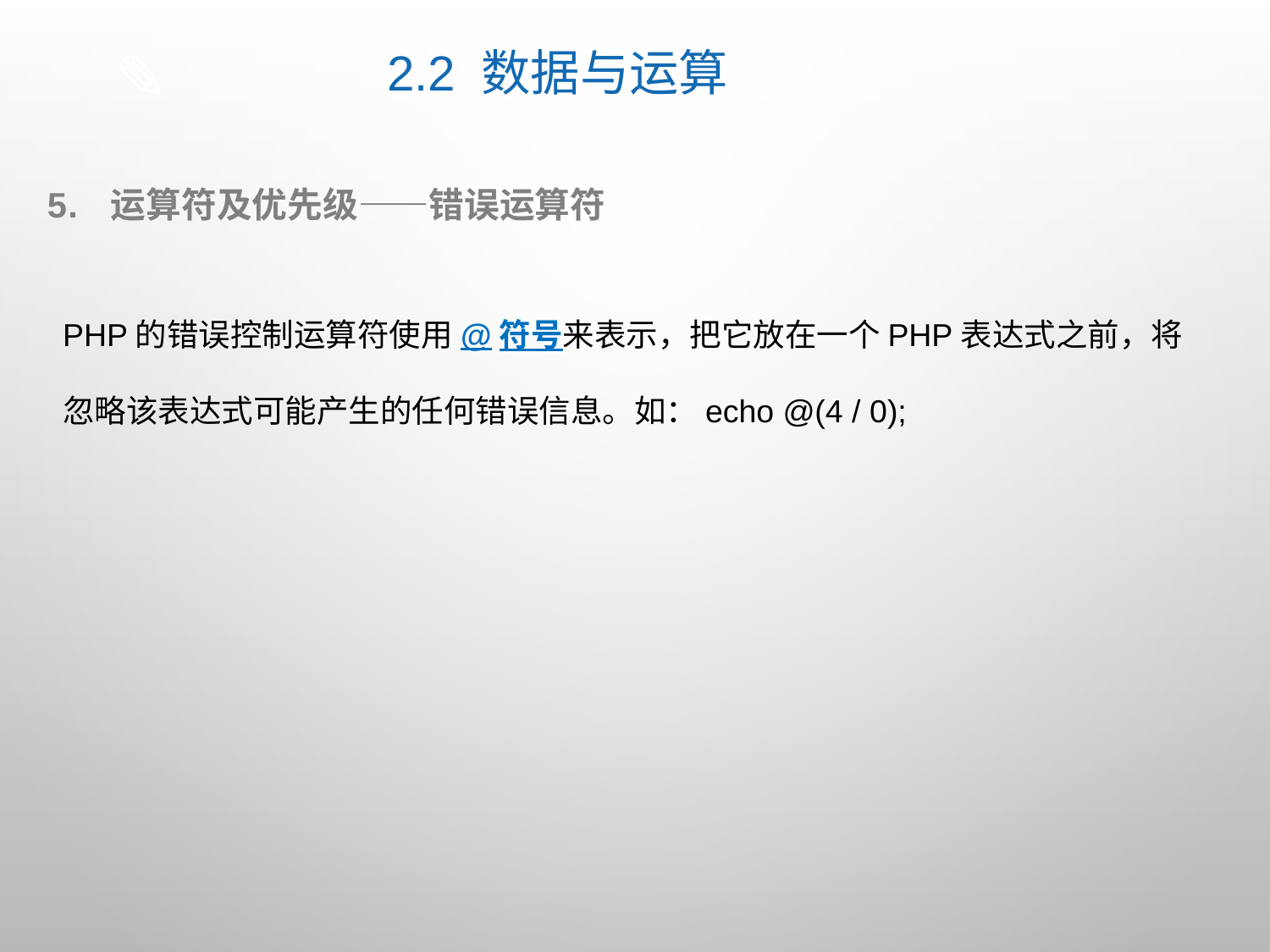

# 2.2 数据与运算
运算符及优先级——错误运算符
PHP的错误控制运算符使用@符号来表示，把它放在一个PHP表达式之前，将忽略该表达式可能产生的任何错误信息。如：echo @(4 / 0);